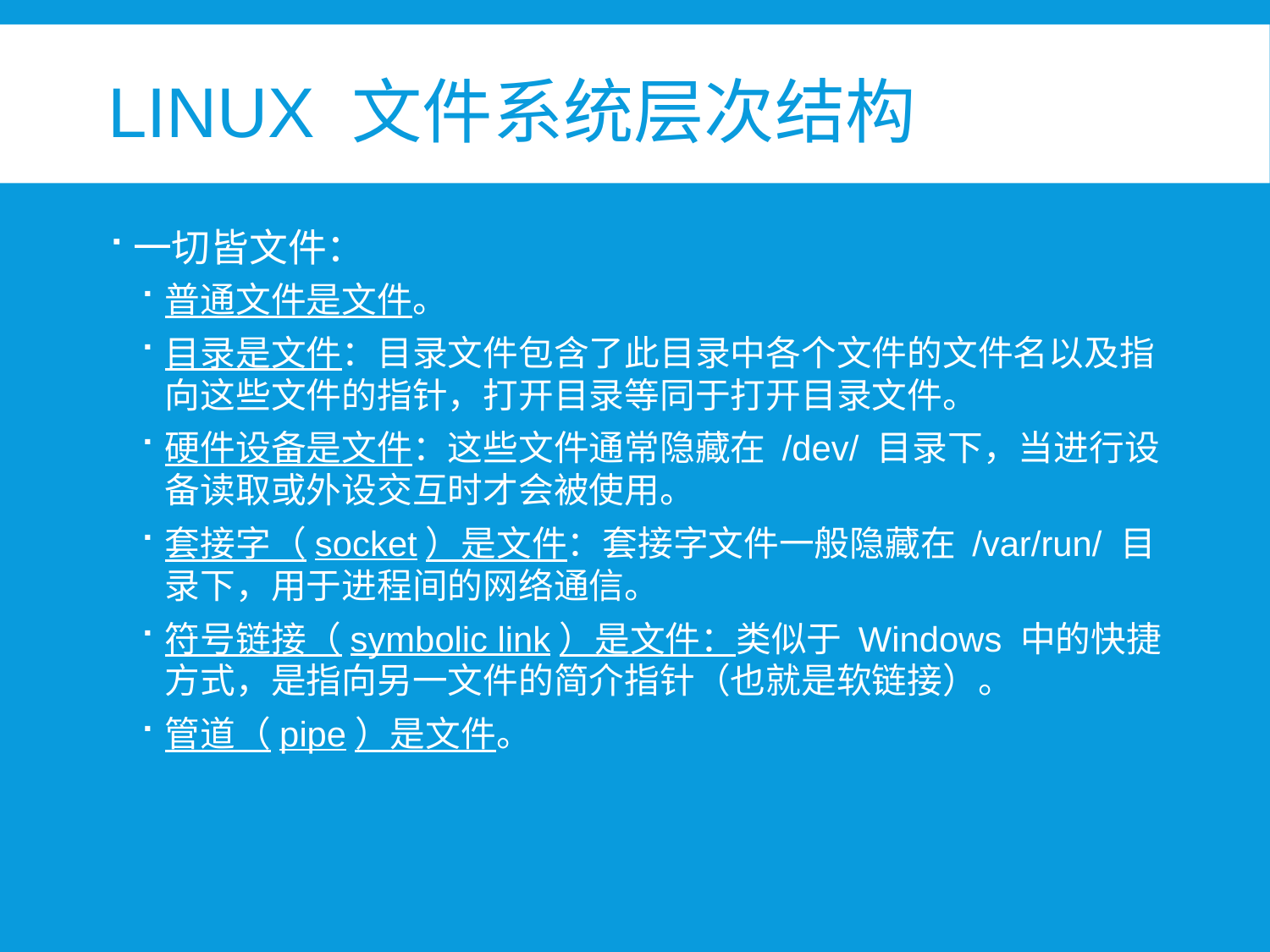

# Linux 文件系统层次结构
一切皆文件：
普通文件是文件。
目录是文件：目录文件包含了此目录中各个文件的文件名以及指向这些文件的指针，打开目录等同于打开目录文件。
硬件设备是文件：这些文件通常隐藏在 /dev/ 目录下，当进行设备读取或外设交互时才会被使用。
套接字（socket）是文件：套接字文件一般隐藏在 /var/run/ 目录下，用于进程间的网络通信。
符号链接（symbolic link）是文件：类似于 Windows 中的快捷方式，是指向另一文件的简介指针（也就是软链接）。
管道（pipe）是文件。